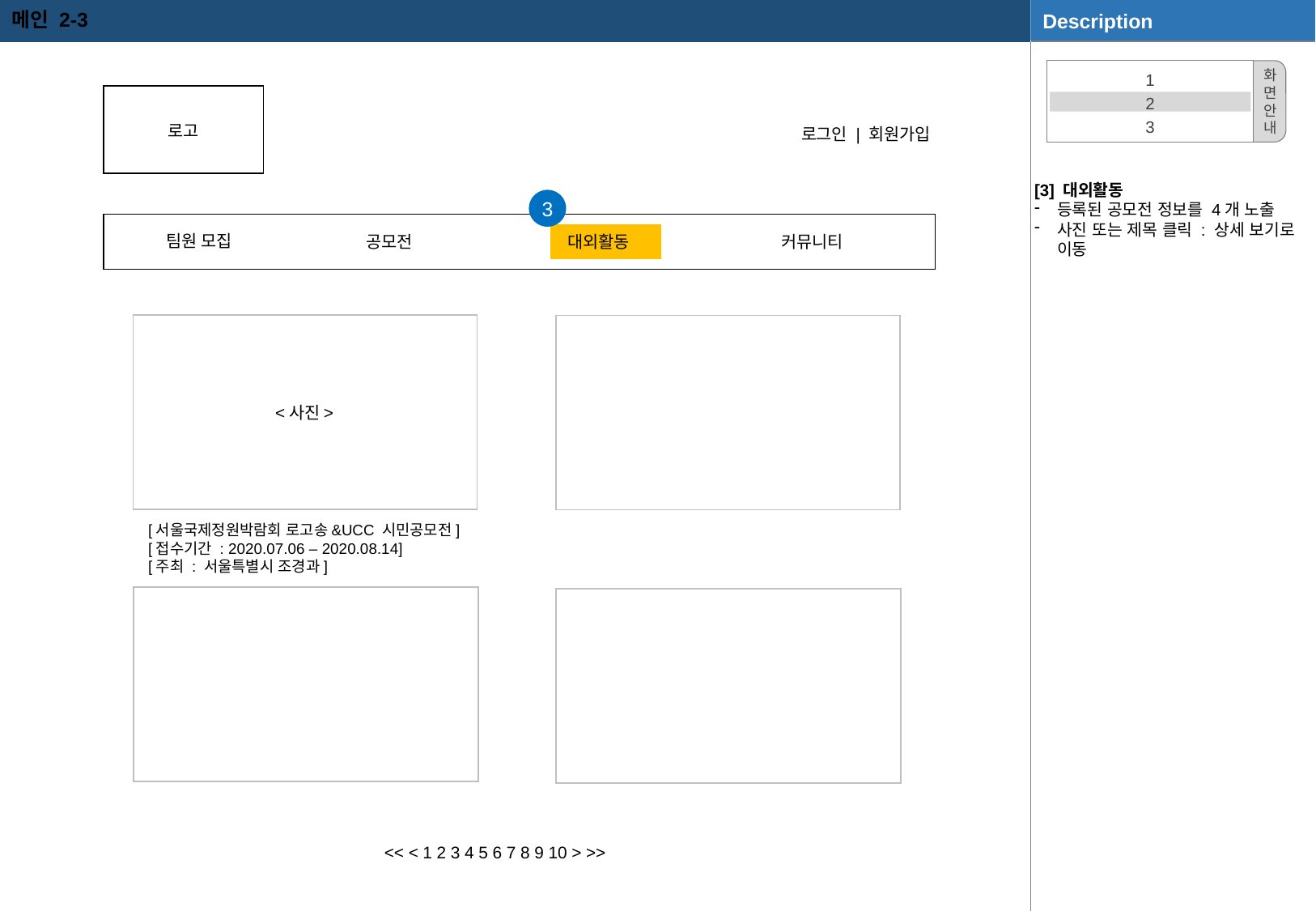

메인 2-3

[3] 대외활동
등록된 공모전 정보를 4개 노출
사진 또는 제목 클릭 : 상세 보기로 이동

1
2
3
화
면
안
내

로고
로그인 | 회원가입
3

팀원 모집
대외활동
커뮤니티
공모전

|  |
| --- |
|  |
| --- |
<사진>
[서울국제정원박람회 로고송&UCC 시민공모전]
[접수기간 : 2020.07.06 – 2020.08.14]
[주최 : 서울특별시 조경과]
|  |
| --- |
|  |
| --- |
<< < 1 2 3 4 5 6 7 8 9 10 > >>